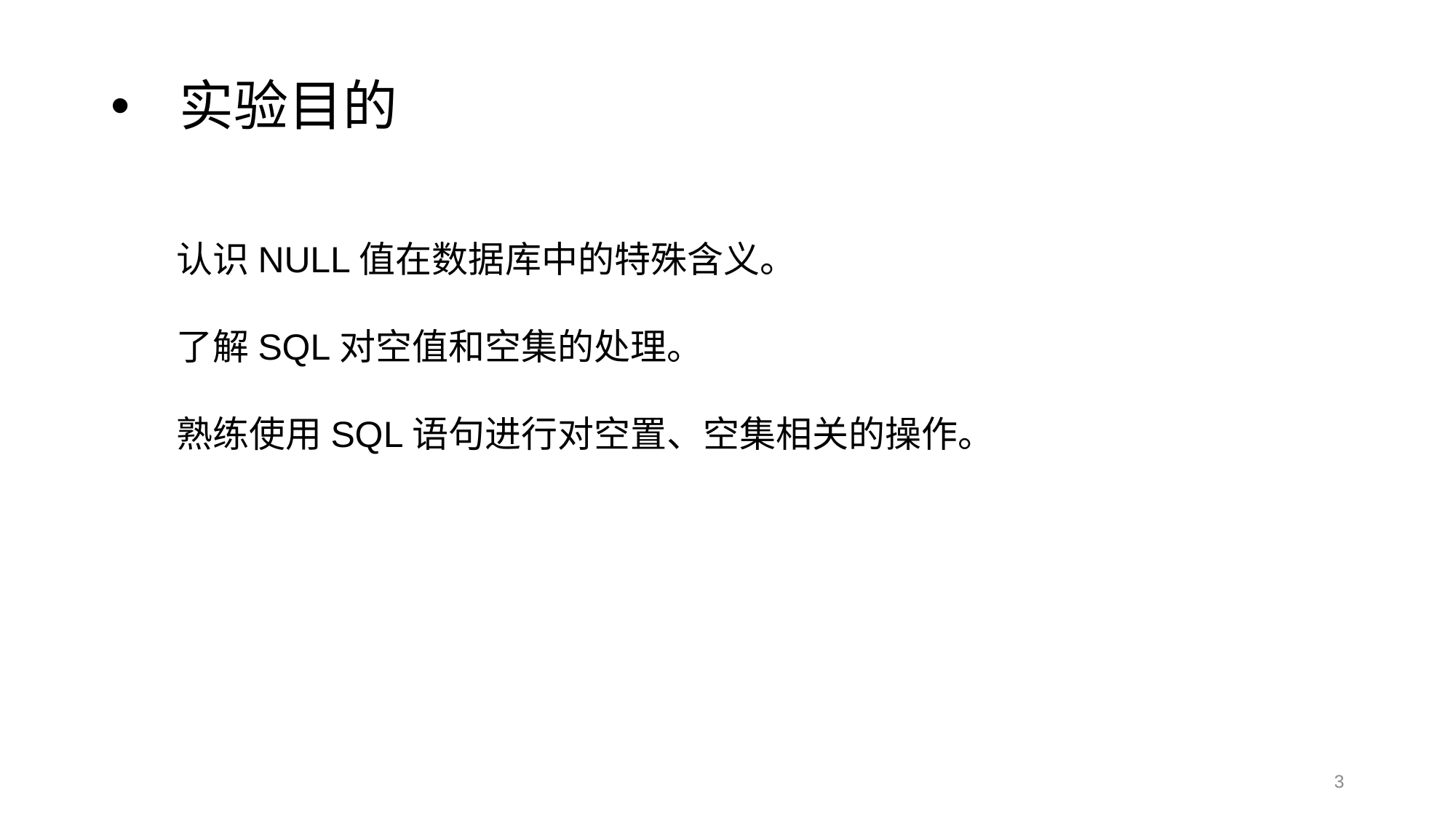

# 实验目的
认识NULL值在数据库中的特殊含义。
了解SQL对空值和空集的处理。
熟练使用SQL语句进行对空置、空集相关的操作。
3